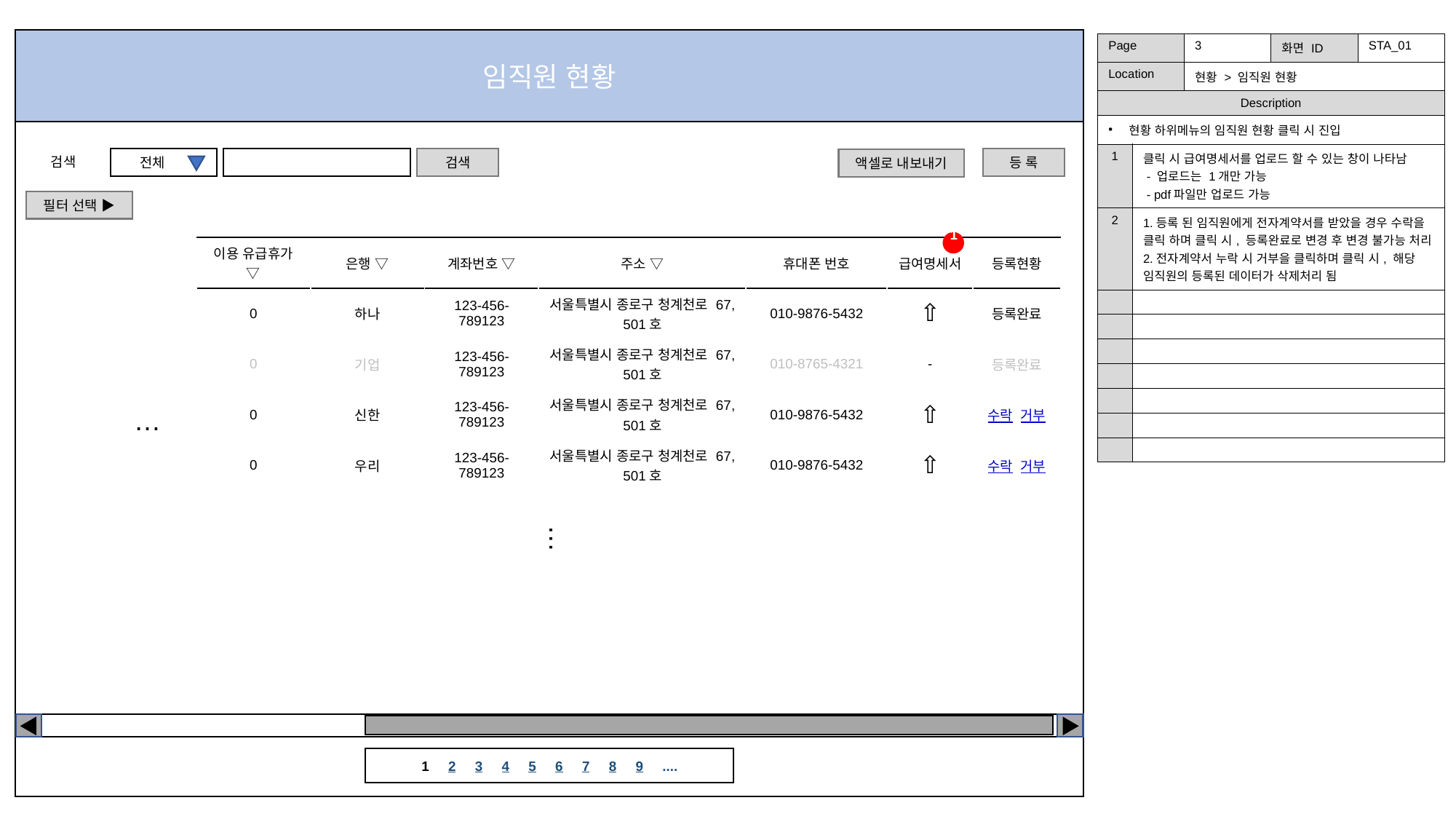

임직원 현황
| Page |  | 3 | 화면 ID | STA\_01 |
| --- | --- | --- | --- | --- |
| Location |  | 현황 > 임직원 현황 |  |  |
| Description |  |  |  |  |
| 현황 하위메뉴의 임직원 현황 클릭 시 진입 |  |  |  |  |
| 1 | 클릭 시 급여명세서를 업로드 할 수 있는 창이 나타남 - 업로드는 1개만 가능 - pdf파일만 업로드 가능 |  |  |  |
| 2 | 1.등록 된 임직원에게 전자계약서를 받았을 경우 수락을 클릭 하며 클릭 시, 등록완료로 변경 후 변경 불가능 처리 2.전자계약서 누락 시 거부을 클릭하며 클릭 시, 해당 임직원의 등록된 데이터가 삭제처리 됨 |  |  |  |
|  |  |  |  |  |
|  |  |  |  |  |
|  |  |  |  |  |
|  |  |  |  |  |
|  |  |  |  |  |
|  |  |  |  |  |
|  |  |  |  |  |

검색
검색
등 록
    전체

액셀로 내보내기

필터 선택 ▶
1
| 이용 유급휴가 ▽ | 은행 ▽ | 계좌번호 ▽ | 주소 ▽ | 휴대폰 번호 | 급여명세서 | 등록현황 |
| --- | --- | --- | --- | --- | --- | --- |
| 0 | 하나 | 123-456-789123 | 서울특별시 종로구 청계천로 67, 501호 | 010-9876-5432 | ⇧ | 등록완료 |
| 0 | 기업 | 123-456-789123 | 서울특별시 종로구 청계천로 67, 501호 | 010-8765-4321 | - | 등록완료 |
| 0 | 신한 | 123-456-789123 | 서울특별시 종로구 청계천로 67, 501호 | 010-9876-5432 | ⇧ | 수락 거부 |
| 0 | 우리 | 123-456-789123 | 서울특별시 종로구 청계천로 67, 501호 | 010-9876-5432 | ⇧ | 수락 거부 |
|  |  |  |  |  |  |  |
|  |  |  |  |  |  |  |
|  |  |  |  |  |  |  |
|  |  |  |  |  |  |  |
|  |  |  |  |  |  |  |
…
…

1     2     3     4     5     6     7     8     9     ....